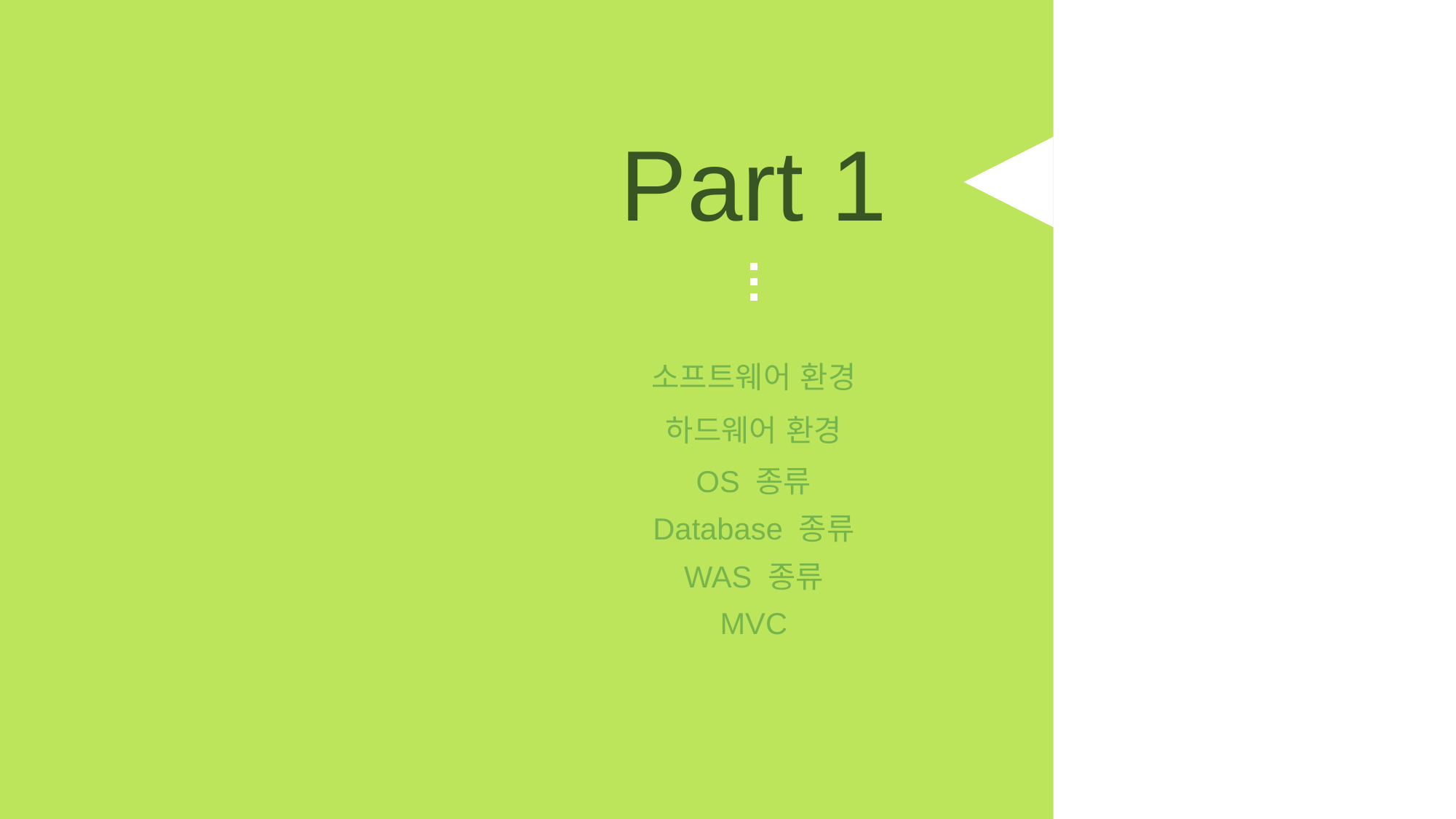

Part 1

소프트웨어 환경
하드웨어 환경
OS 종류
Database 종류
WAS 종류
MVC